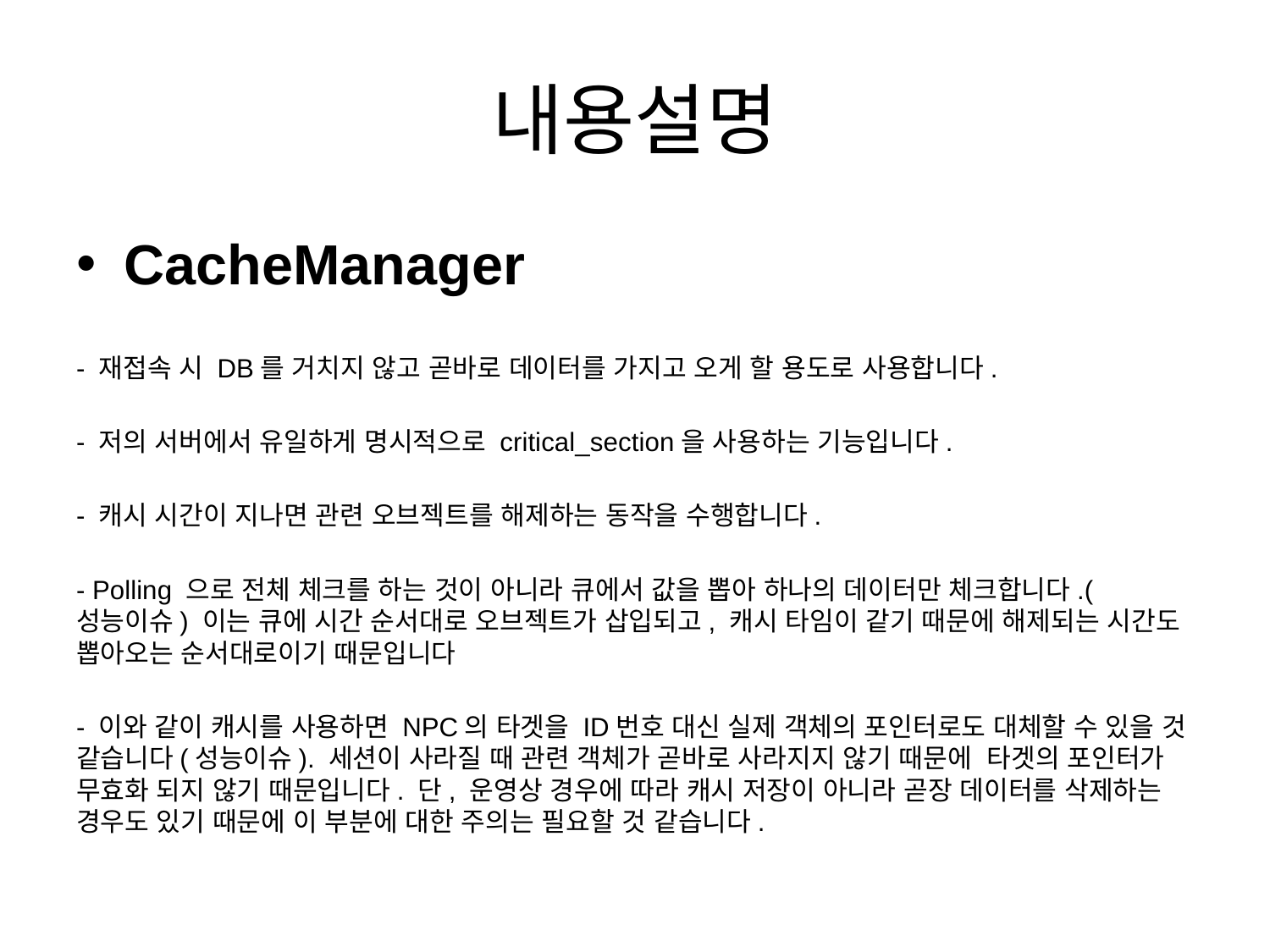

# 내용설명
CacheManager

- 재접속 시 DB를 거치지 않고 곧바로 데이터를 가지고 오게 할 용도로 사용합니다.

- 저의 서버에서 유일하게 명시적으로 critical_section을 사용하는 기능입니다.

- 캐시 시간이 지나면 관련 오브젝트를 해제하는 동작을 수행합니다.

- Polling 으로 전체 체크를 하는 것이 아니라 큐에서 값을 뽑아 하나의 데이터만 체크합니다.(성능이슈) 이는 큐에 시간 순서대로 오브젝트가 삽입되고, 캐시 타임이 같기 때문에 해제되는 시간도 뽑아오는 순서대로이기 때문입니다

- 이와 같이 캐시를 사용하면 NPC의 타겟을 ID번호 대신 실제 객체의 포인터로도 대체할 수 있을 것 같습니다(성능이슈). 세션이 사라질 때 관련 객체가 곧바로 사라지지 않기 때문에  타겟의 포인터가 무효화 되지 않기 때문입니다. 단, 운영상 경우에 따라 캐시 저장이 아니라 곧장 데이터를 삭제하는 경우도 있기 때문에 이 부분에 대한 주의는 필요할 것 같습니다.